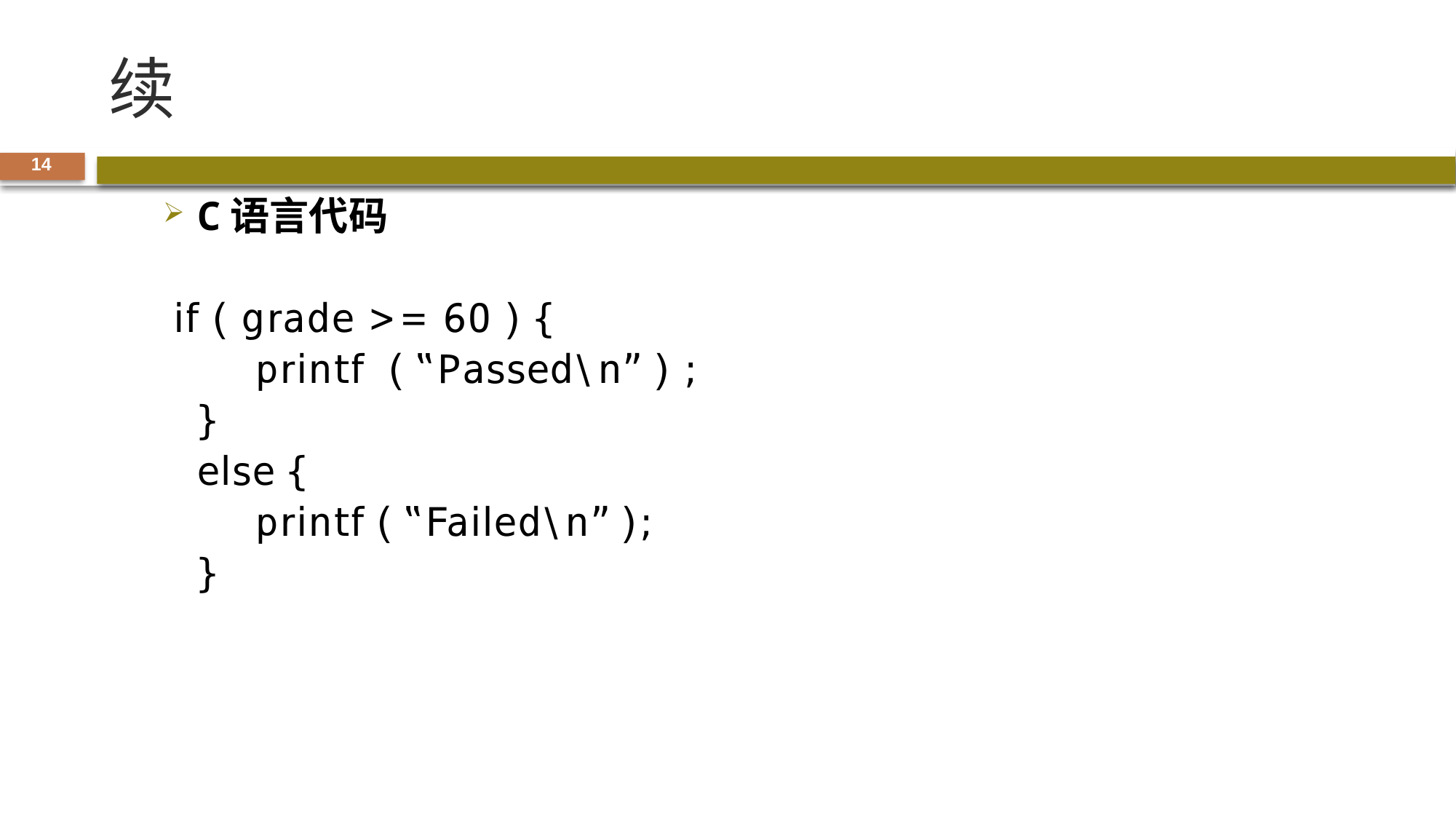

# 续
14
C语言代码

 if ( grade >= 60 ) {
        printf  ( “Passed\n” ) ;
   }
   else {
        printf ( “Failed\n” );
   }